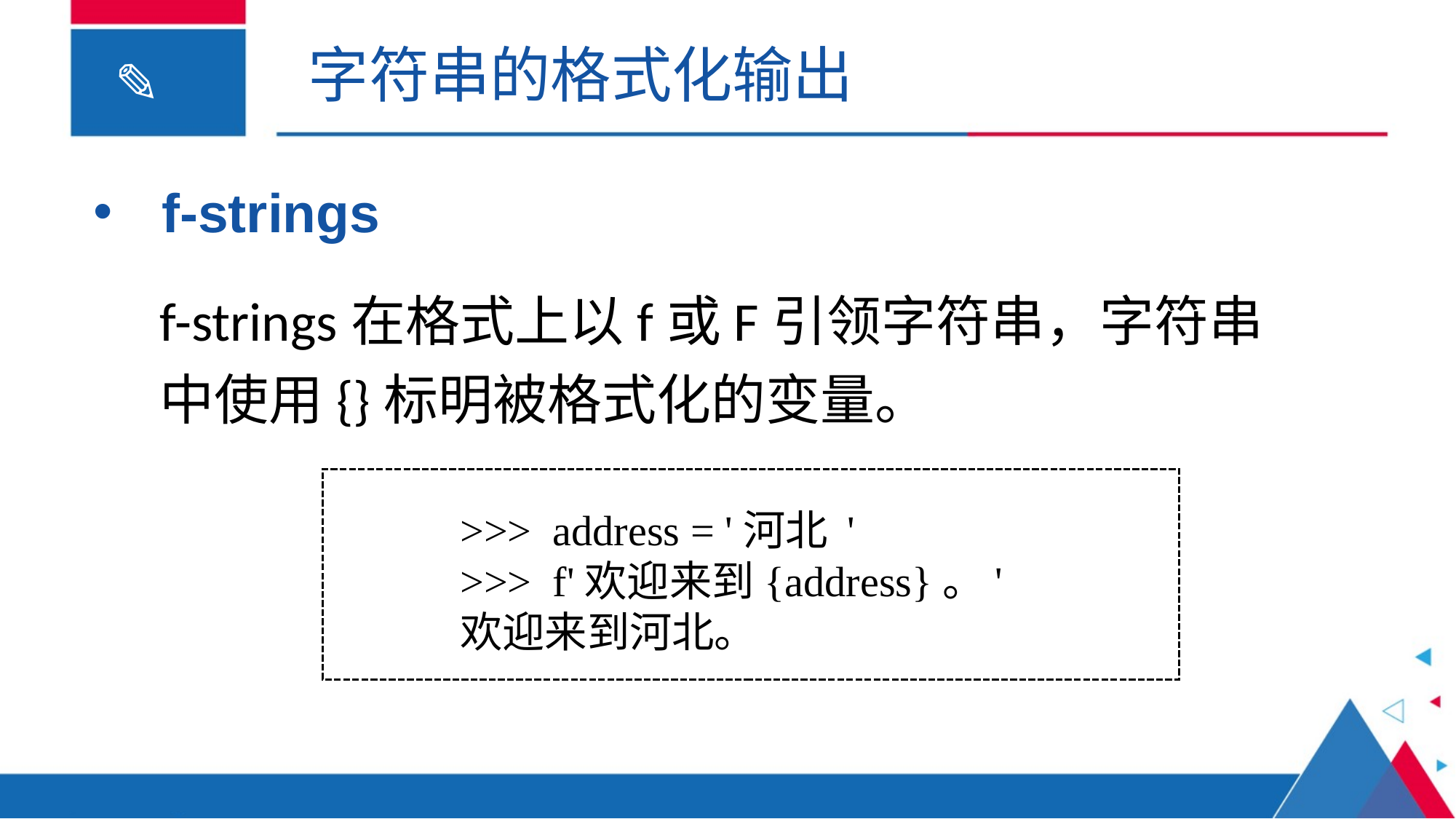

字符串的格式化输出
f-strings
f-strings在格式上以f或F引领字符串，字符串中使用{}标明被格式化的变量。

>>>  address = '河北 '
>>>  f'欢迎来到{address}。'
欢迎来到河北。